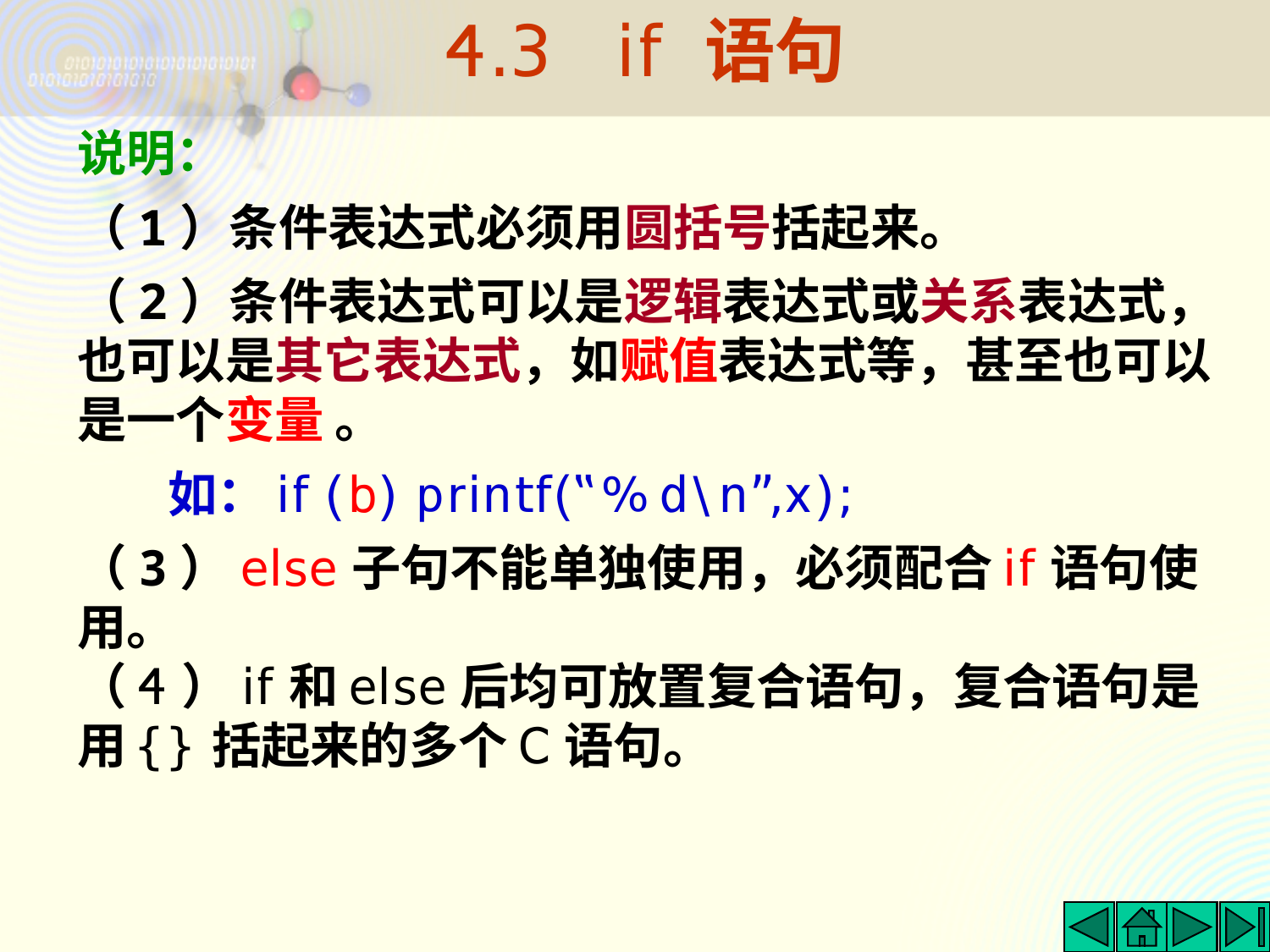

4.3   if 语句
说明：
（1）条件表达式必须用圆括号括起来。
（2）条件表达式可以是逻辑表达式或关系表达式，也可以是其它表达式，如赋值表达式等，甚至也可以是一个变量 。
       如：if (b) printf(“%d\n”,x);
（3）else子句不能单独使用，必须配合if语句使用。
（4）if和else后均可放置复合语句，复合语句是用{}括起来的多个C语句。